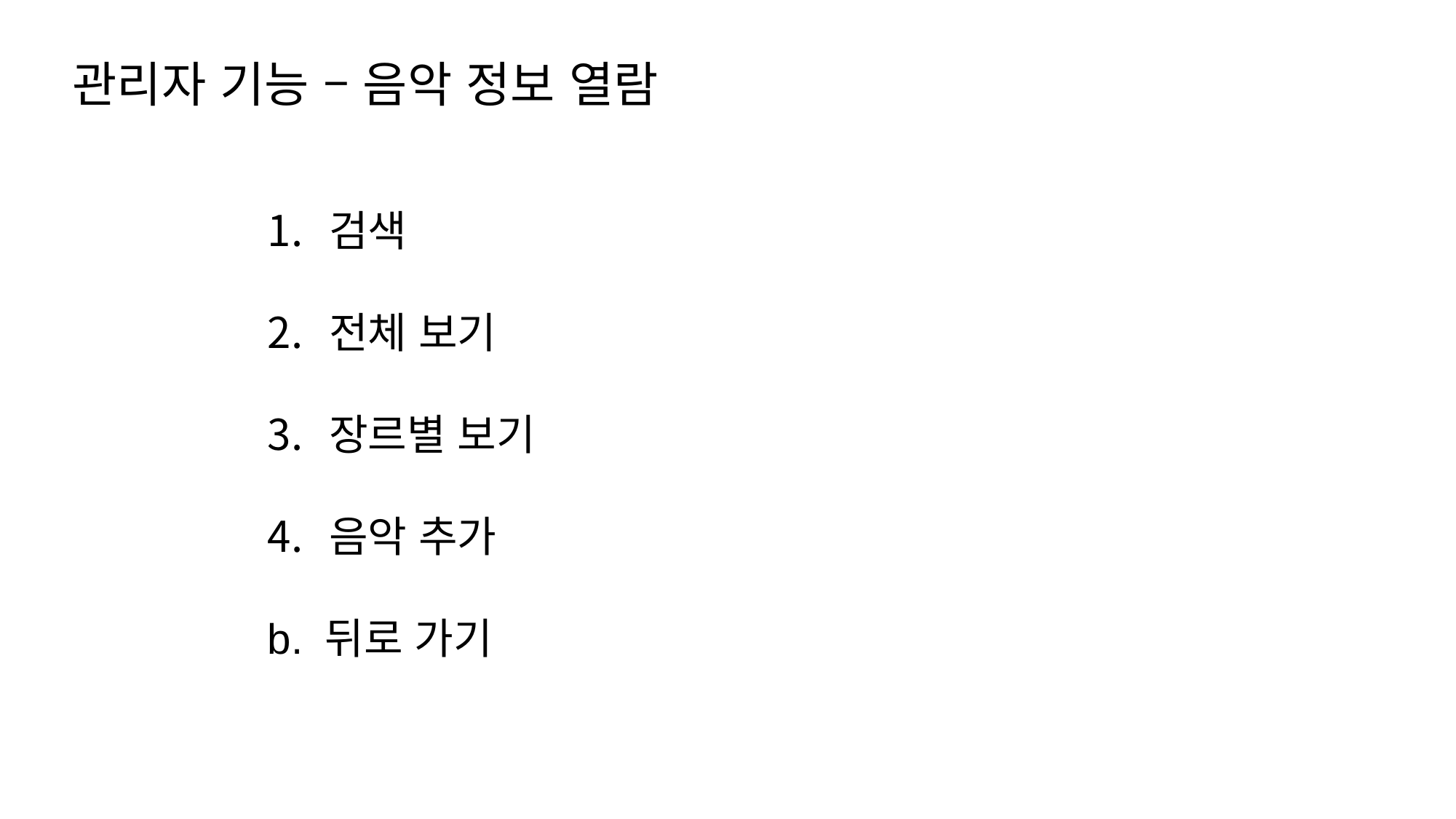

# 관리자 기능 – 음악 정보 열람
검색

전체 보기

장르별 보기

음악 추가

b. 뒤로 가기